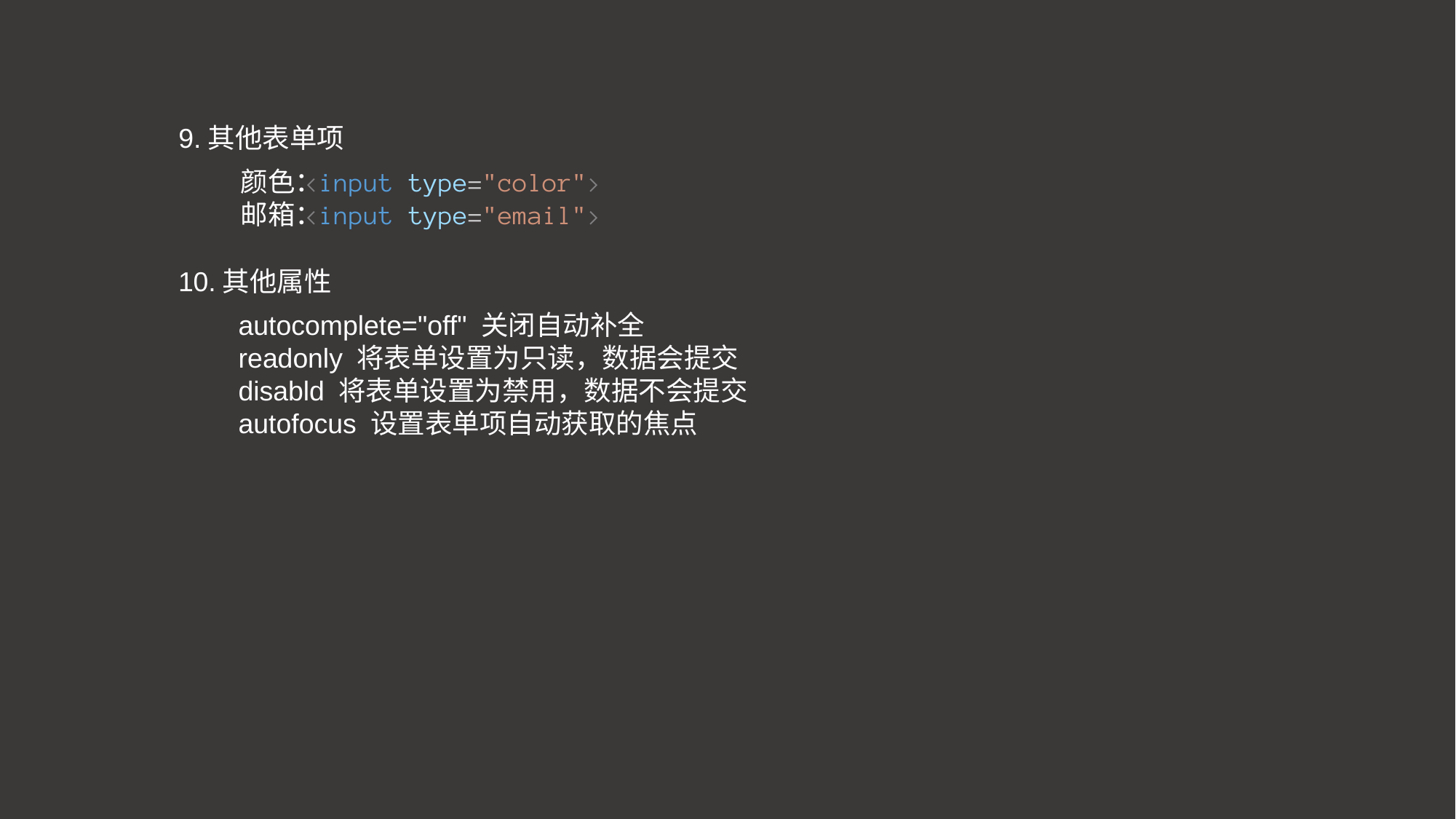

9.其他表单项
<input type="color">
<input type="email">
颜色：
邮箱：
10.其他属性
autocomplete="off" 关闭自动补全
readonly 将表单设置为只读，数据会提交
disabld 将表单设置为禁用，数据不会提交
autofocus 设置表单项自动获取的焦点